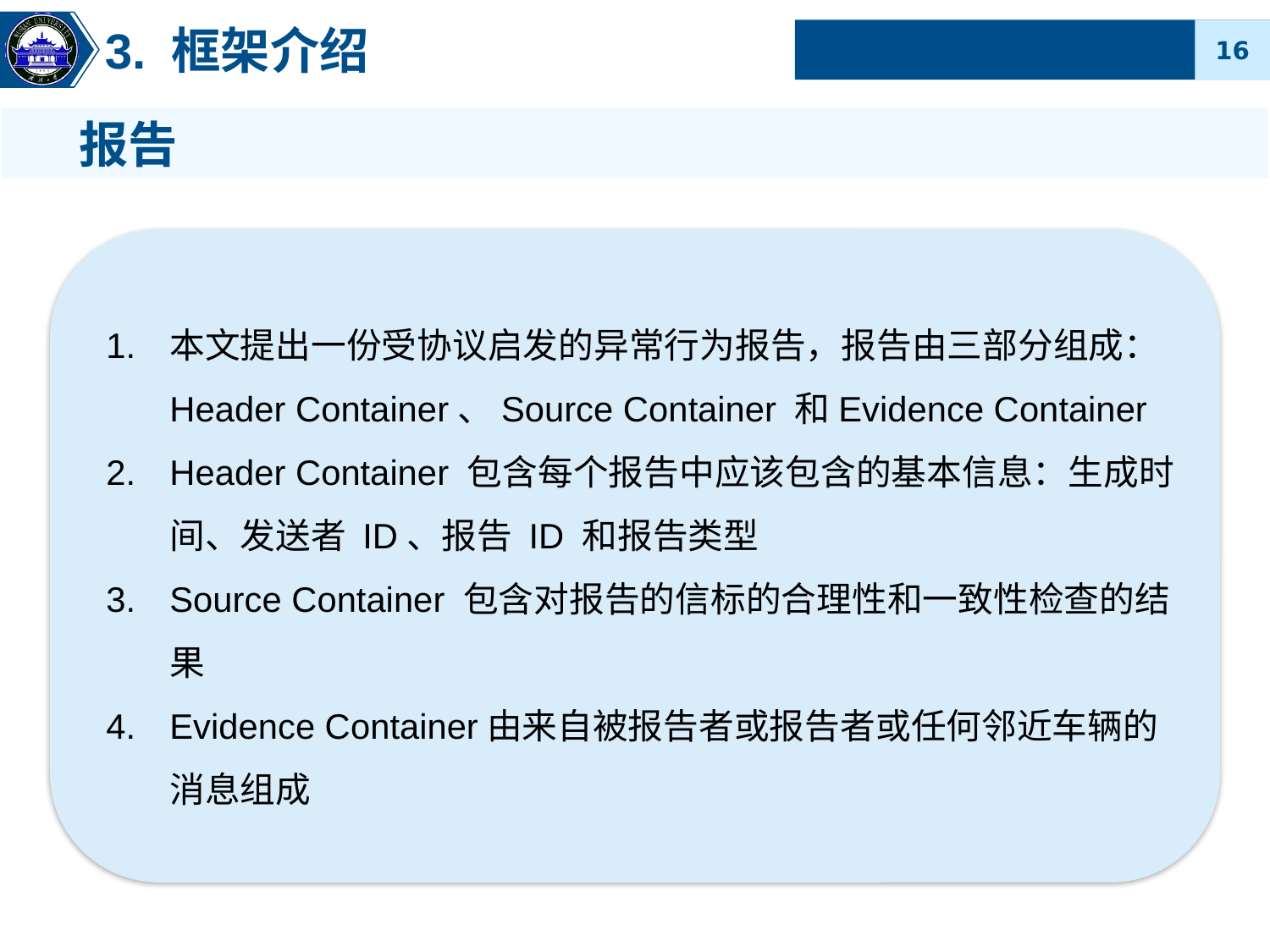

3. 框架介绍
      报告

本文提出一份受协议启发的异常行为报告，报告由三部分组成：Header Container、Source Container 和Evidence Container
Header Container 包含每个报告中应该包含的基本信息：生成时间、发送者 ID、报告 ID 和报告类型
Source Container 包含对报告的信标的合理性和一致性检查的结果
Evidence Container由来自被报告者或报告者或任何邻近车辆的消息组成